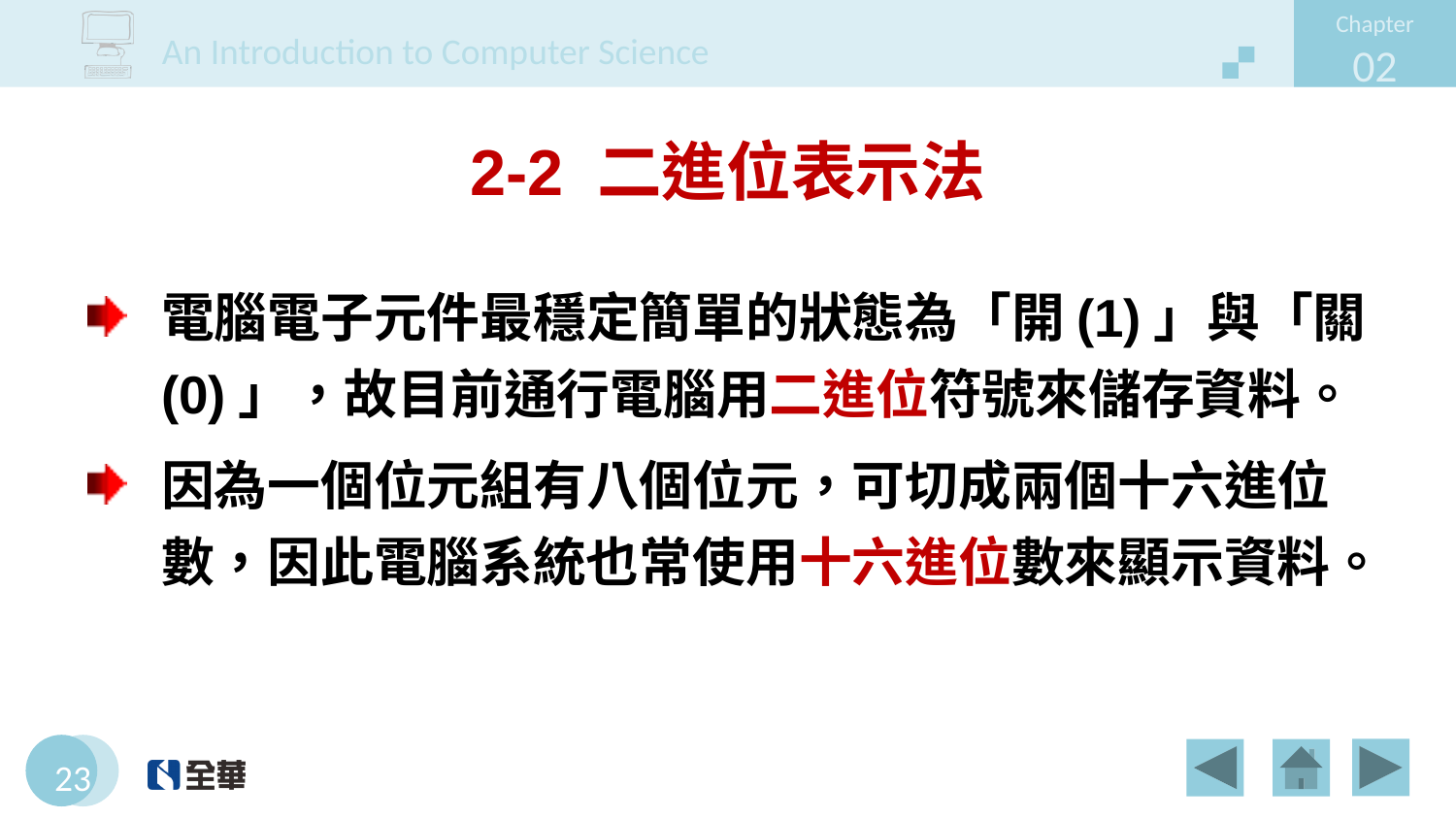

# 2-2 二進位表示法
電腦電子元件最穩定簡單的狀態為「開(1)」與「關(0)」，故目前通行電腦用二進位符號來儲存資料。
因為一個位元組有八個位元，可切成兩個十六進位數，因此電腦系統也常使用十六進位數來顯示資料。